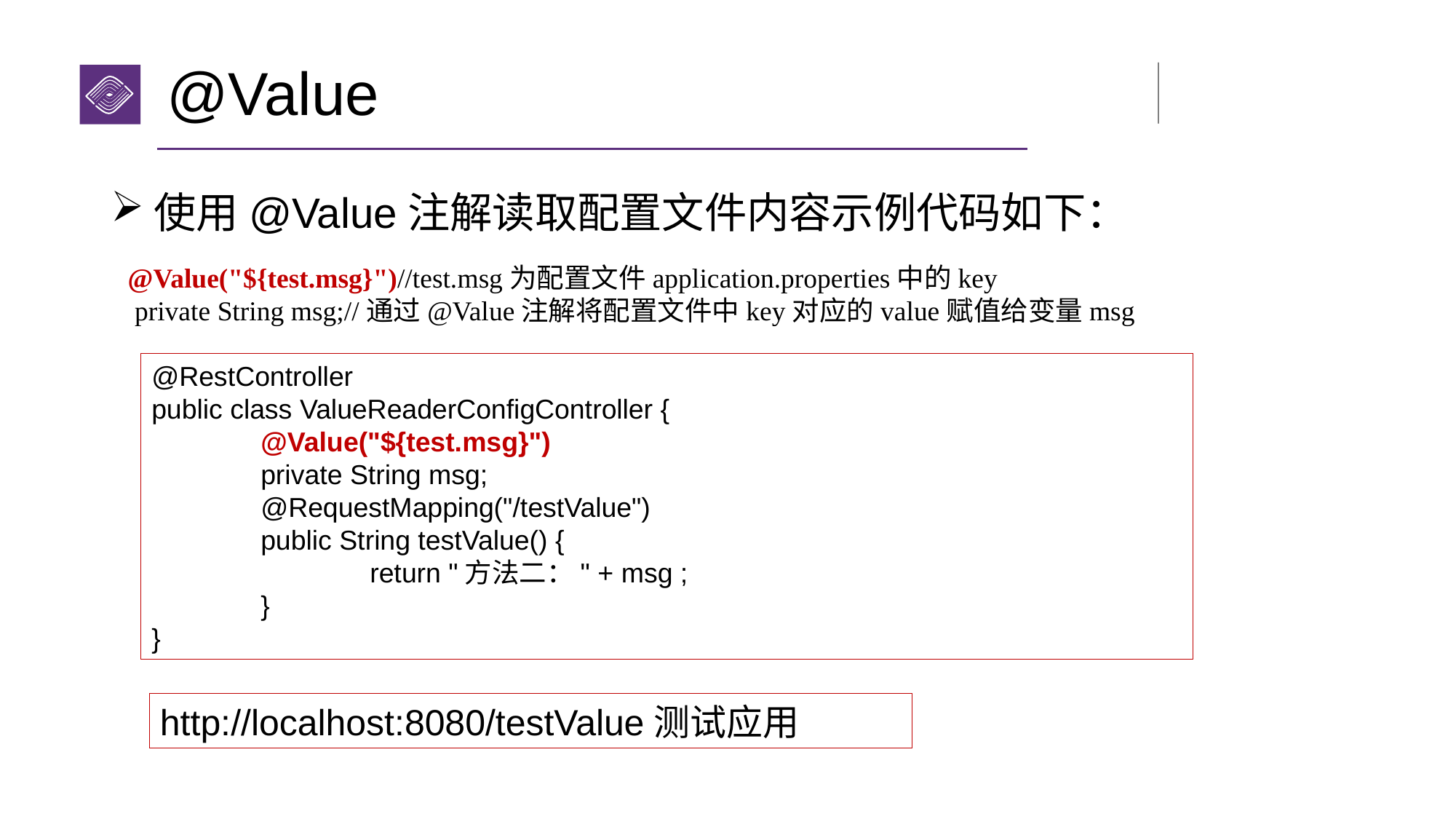

# @Value
使用@Value注解读取配置文件内容示例代码如下：
@Value("${test.msg}")//test.msg为配置文件application.properties中的key
 private String msg;//通过@Value注解将配置文件中key对应的value赋值给变量msg
@RestController
public class ValueReaderConfigController {
	@Value("${test.msg}")
    	private String msg;
	@RequestMapping("/testValue")
	public String testValue() {
		return "方法二：" + msg ;
	}
}
http://localhost:8080/testValue测试应用
24